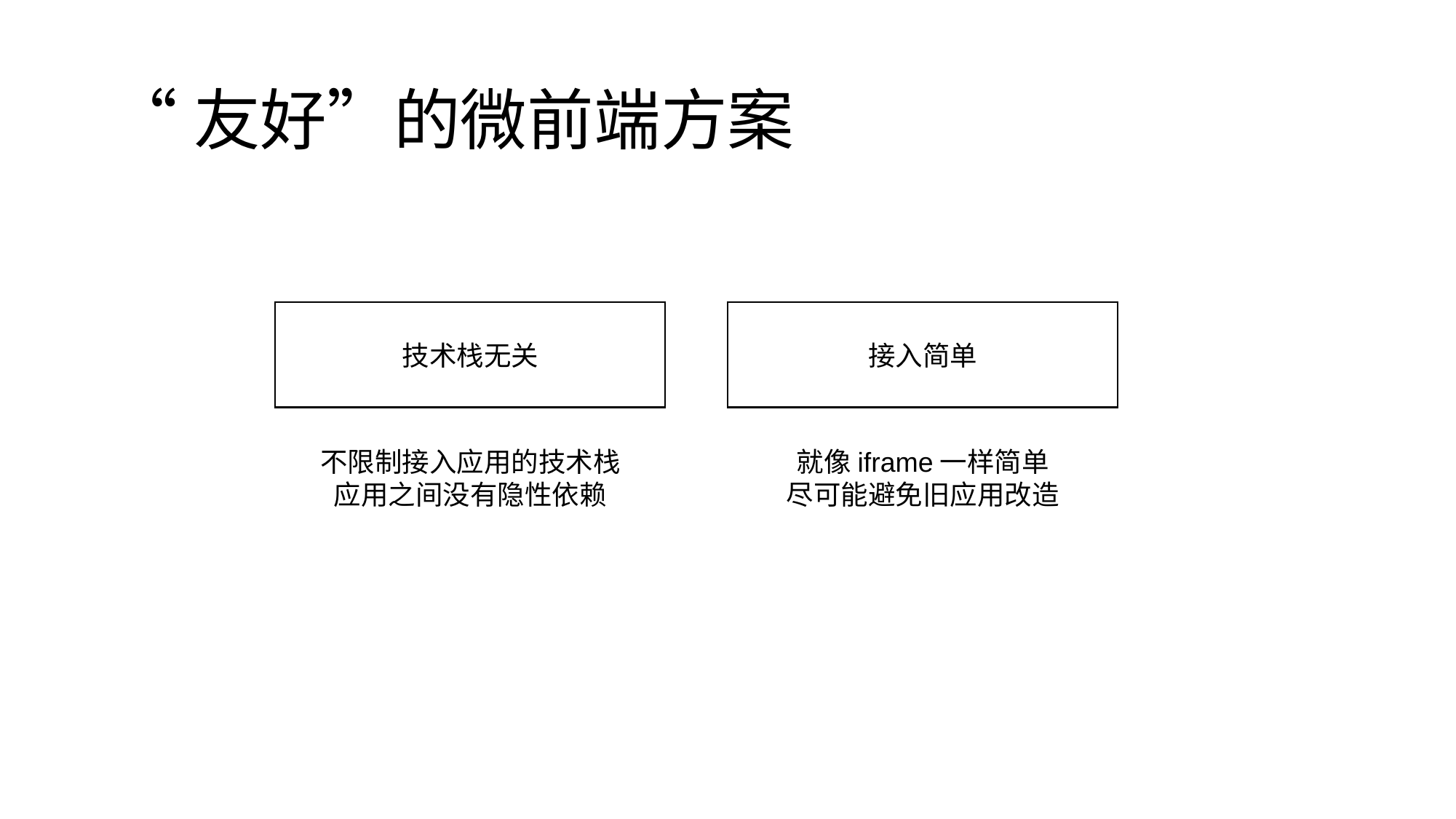

# “友好”的微前端方案
技术栈无关
接入简单
不限制接入应用的技术栈
应用之间没有隐性依赖
就像iframe一样简单
尽可能避免旧应用改造